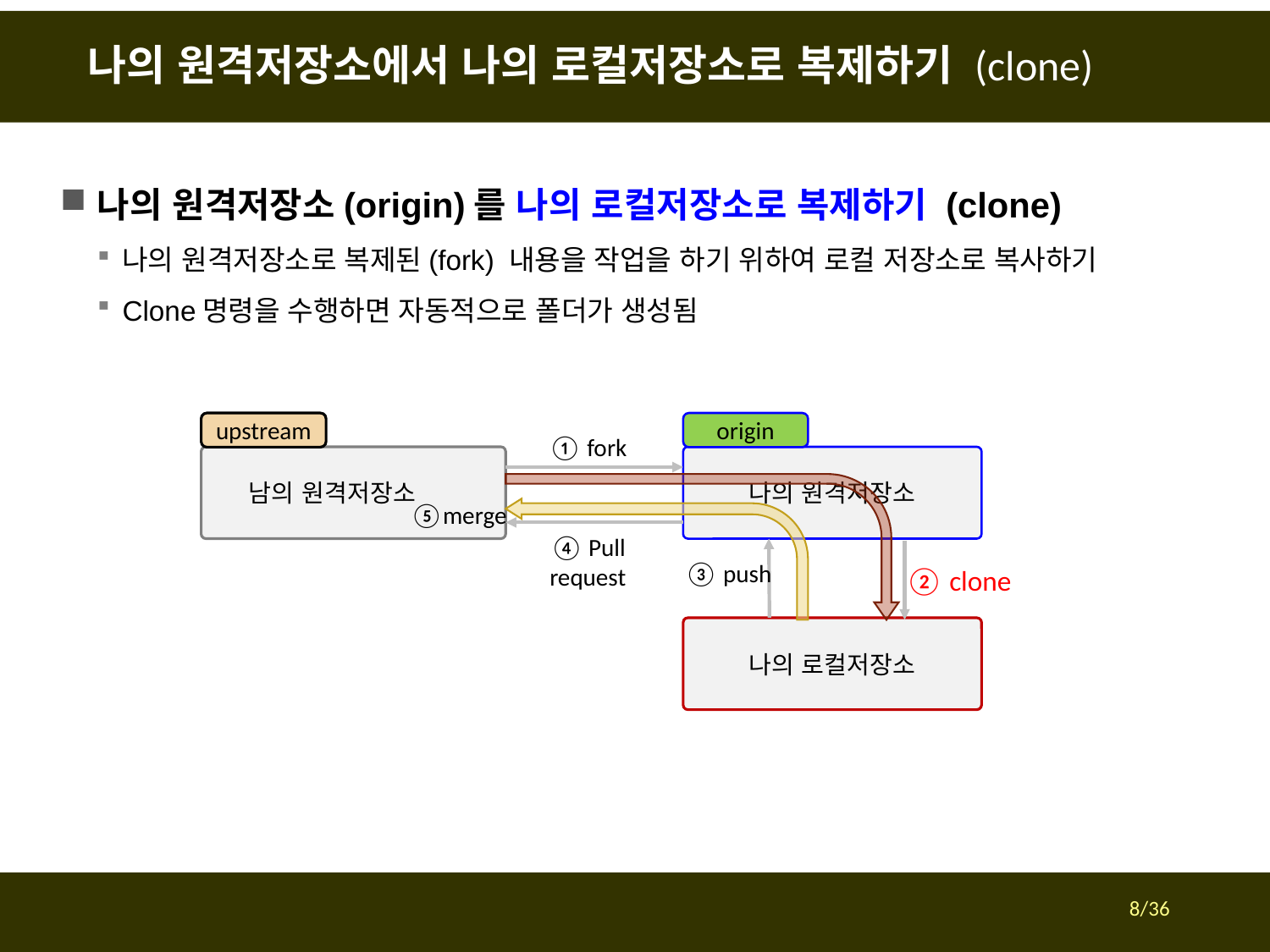

# 나의 원격저장소에서 나의 로컬저장소로 복제하기 (clone)
나의 원격저장소(origin)를 나의 로컬저장소로 복제하기 (clone)
나의 원격저장소로 복제된(fork) 내용을 작업을 하기 위하여 로컬 저장소로 복사하기
Clone명령을 수행하면 자동적으로 폴더가 생성됨

upstream
origin
① fork
남의 원격저장소
나의 원격저장소
⑤merge

④ Pull
request
③ push
② clone
나의 로컬저장소
8/36